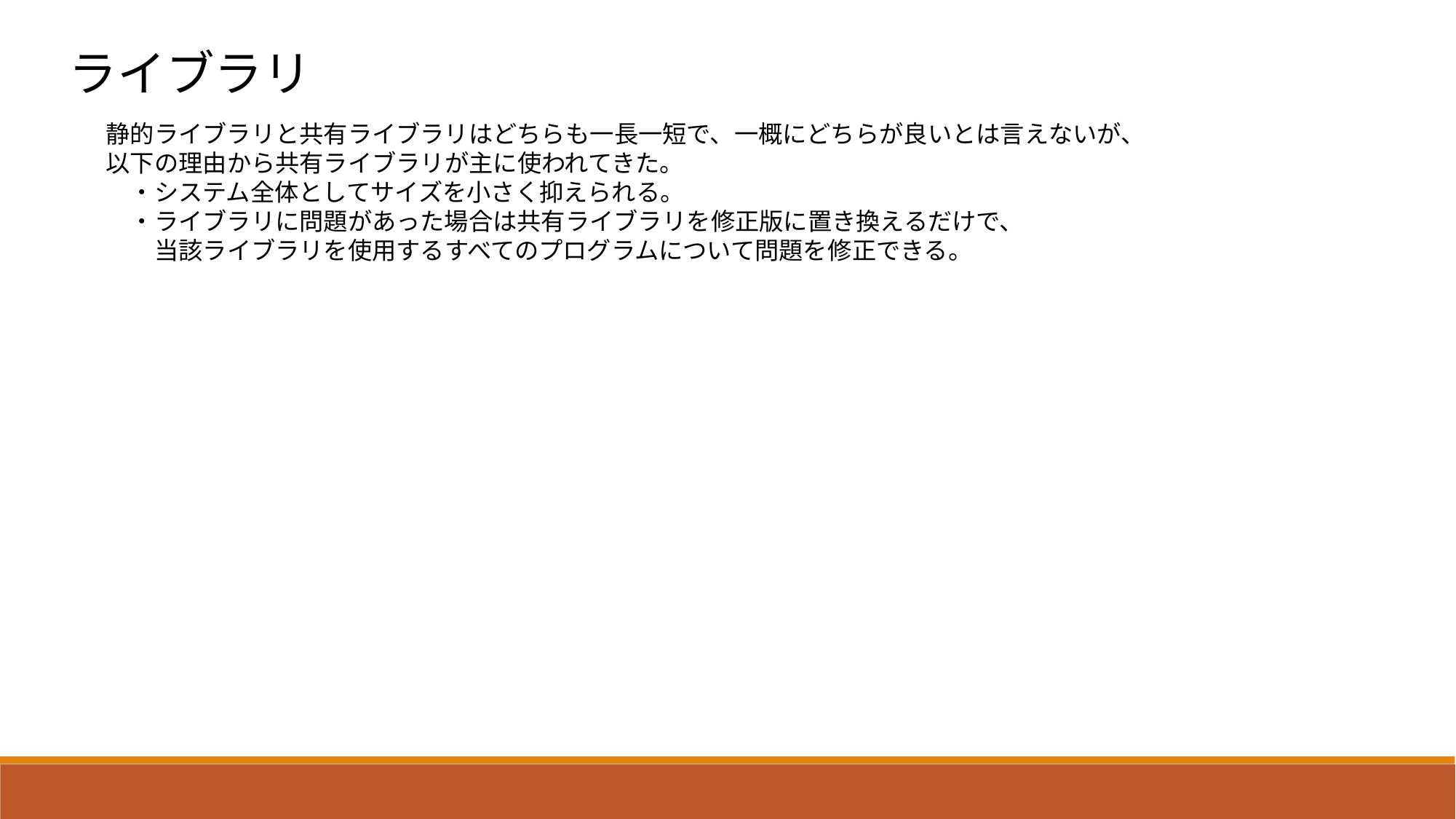

ライブラリ
静的ライブラリと共有ライブラリはどちらも一長一短で、一概にどちらが良いとは言えないが、
以下の理由から共有ライブラリが主に使われてきた。
　・システム全体としてサイズを小さく抑えられる。
　・ライブラリに問題があった場合は共有ライブラリを修正版に置き換えるだけで、
　　当該ライブラリを使用するすべてのプログラムについて問題を修正できる。